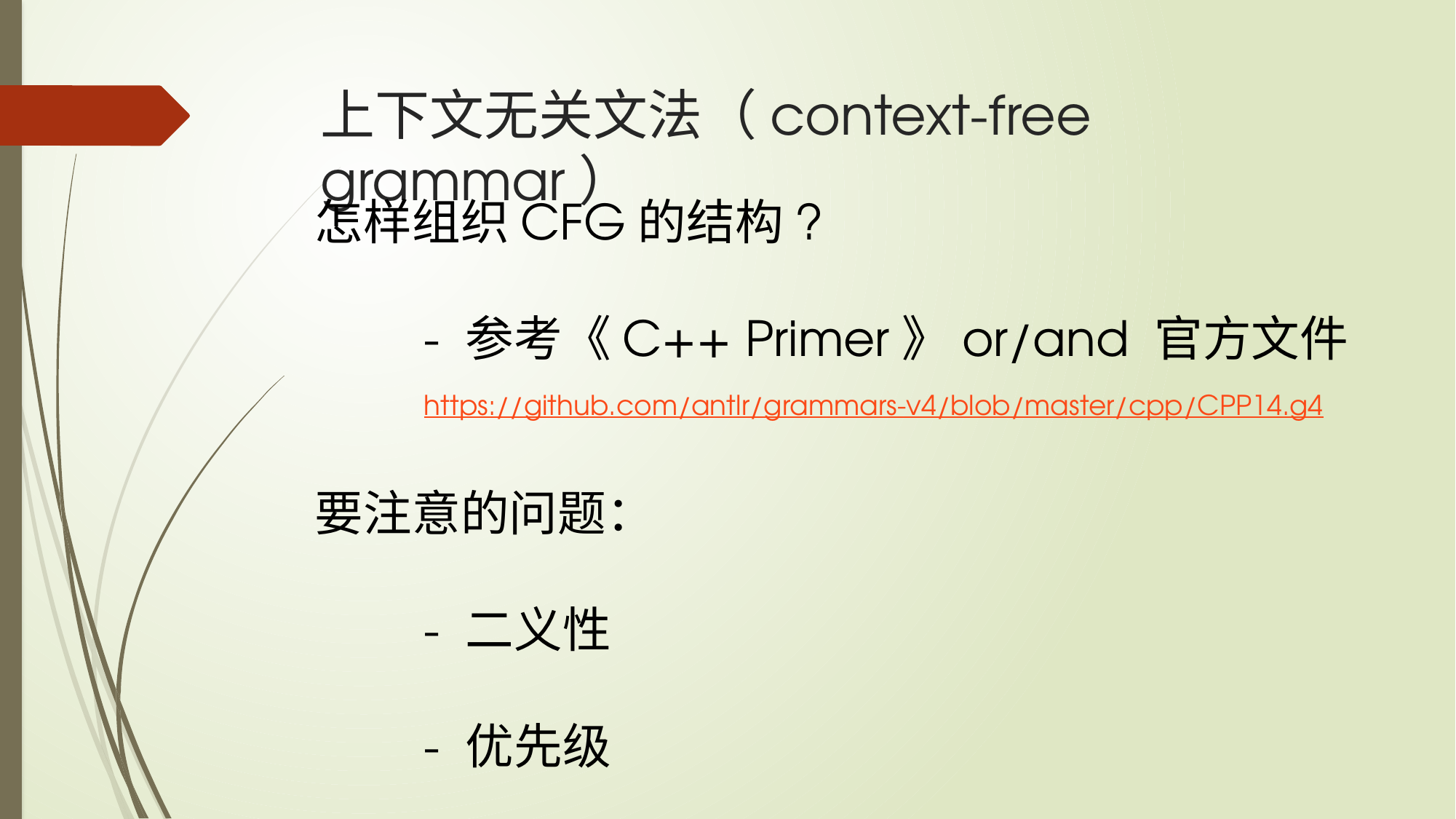

# 上下文无关文法（context-free grammar）
怎样组织CFG的结构?

	- 参考《C++ Primer》or/and 官方文件
	https://github.com/antlr/grammars-v4/blob/master/cpp/CPP14.g4

要注意的问题：

	- 二义性

	- 优先级